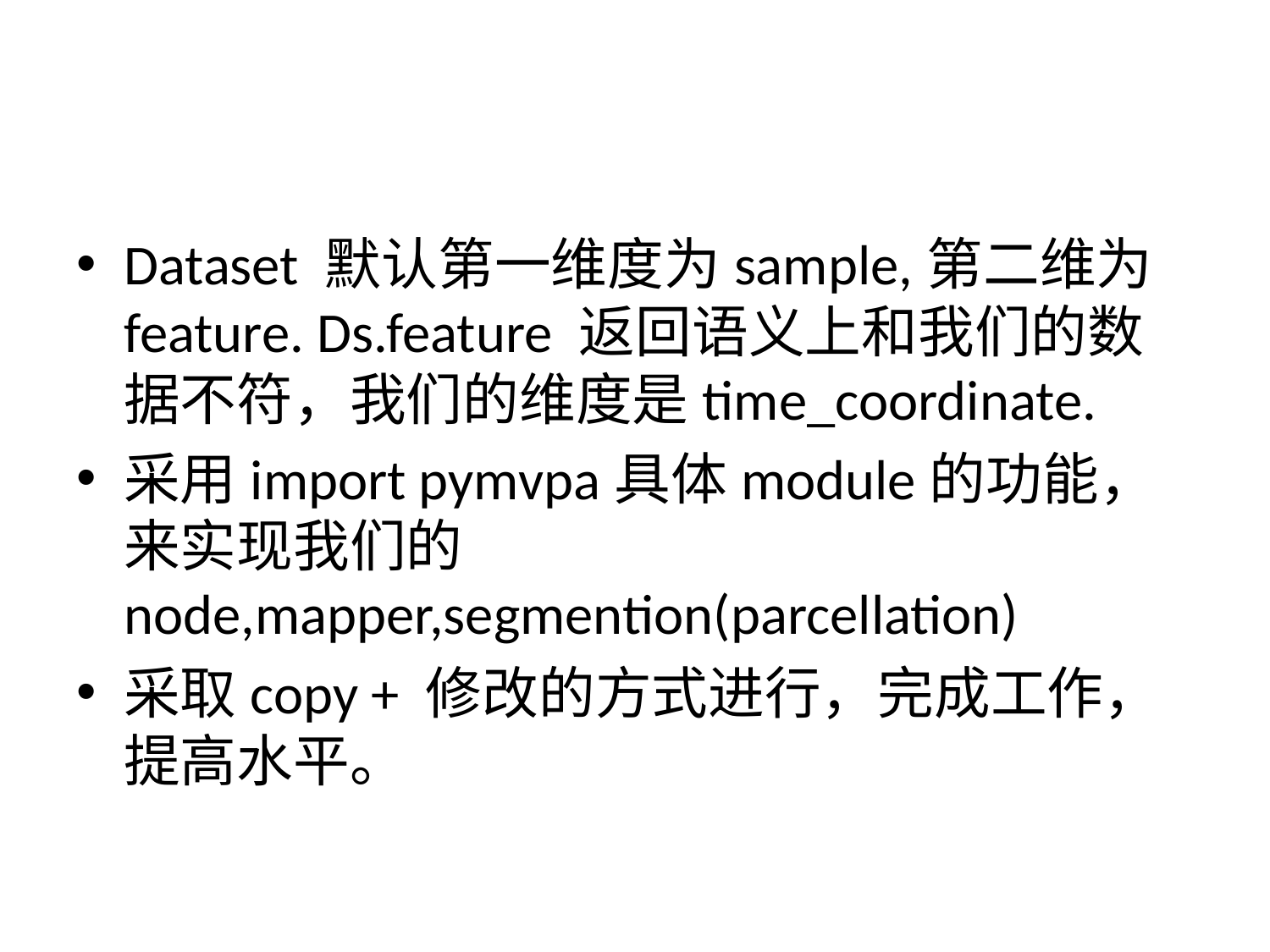

#
Dataset 默认第一维度为sample,第二维为feature. Ds.feature 返回语义上和我们的数据不符，我们的维度是time_coordinate.
采用import pymvpa具体module的功能，来实现我们的node,mapper,segmention(parcellation)
采取copy + 修改的方式进行，完成工作，提高水平。